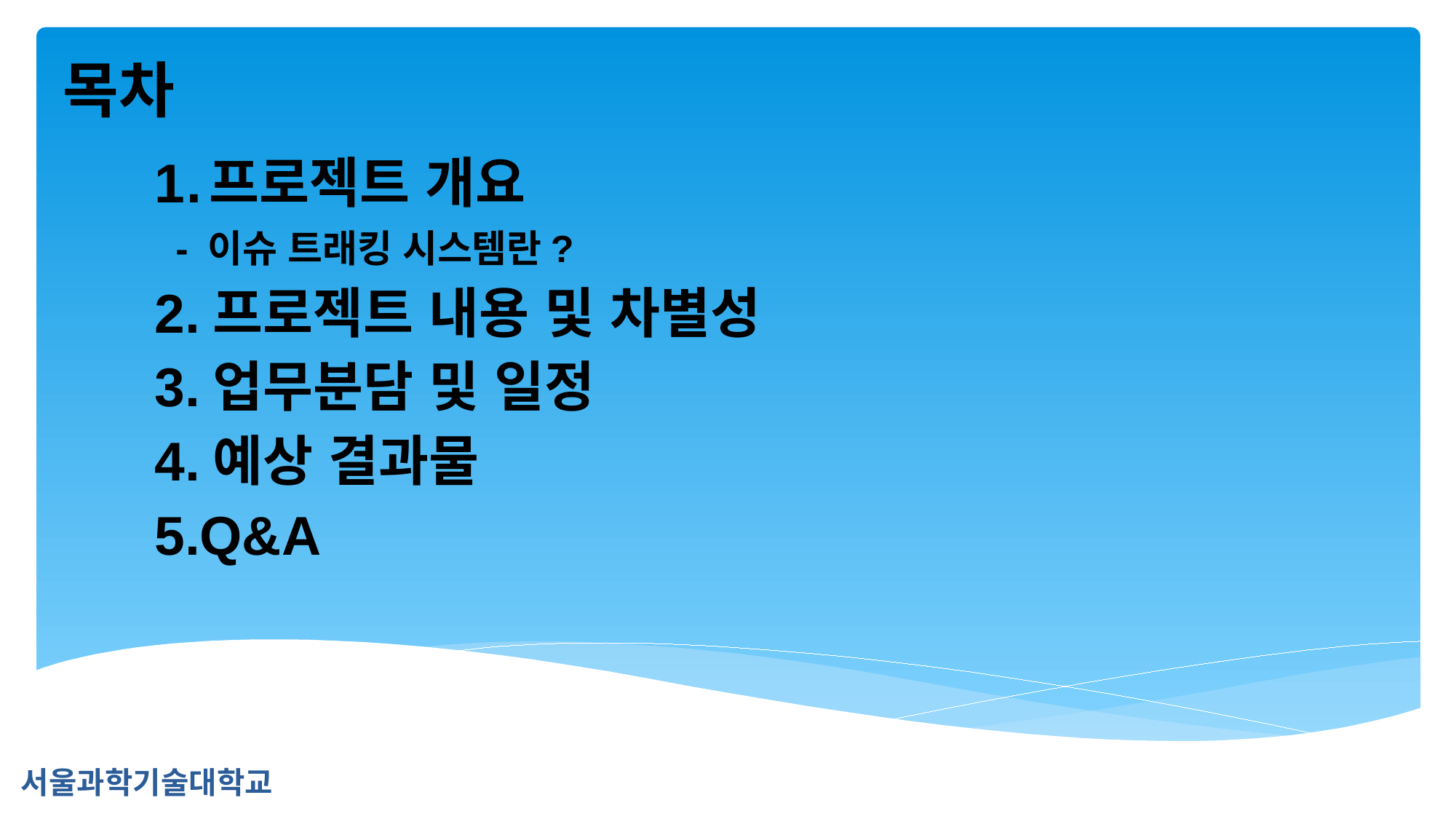

목차
프로젝트 개요
  - 이슈 트래킹 시스템란?
2.프로젝트 내용 및 차별성
3.업무분담 및 일정
4.예상 결과물
5.Q&A

서울과학기술대학교